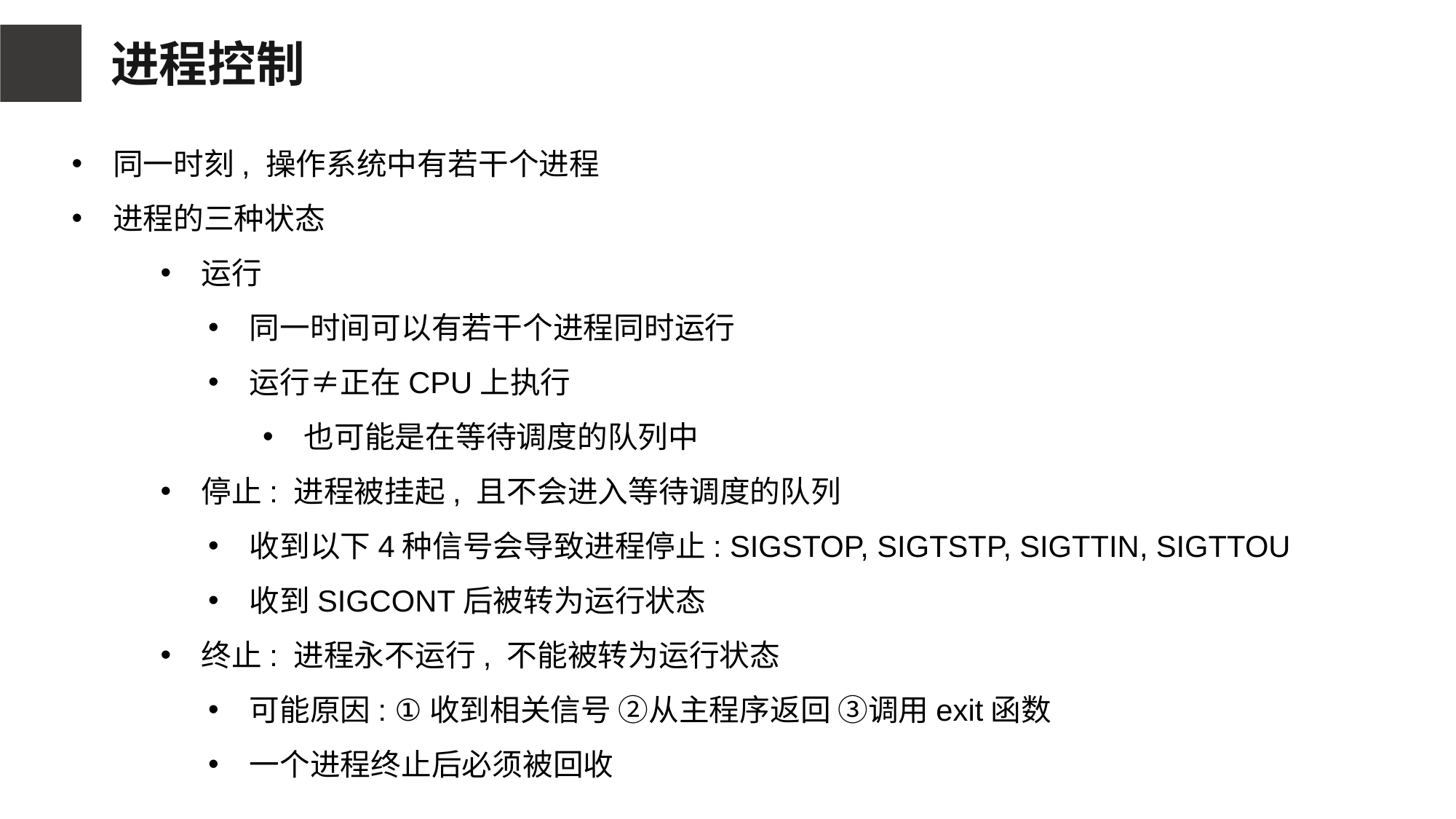

进程控制
同一时刻, 操作系统中有若干个进程
进程的三种状态
运行
同一时间可以有若干个进程同时运行
运行≠正在CPU上执行
也可能是在等待调度的队列中
停止: 进程被挂起, 且不会进入等待调度的队列
收到以下4种信号会导致进程停止: SIGSTOP, SIGTSTP, SIGTTIN, SIGTTOU
收到SIGCONT后被转为运行状态
终止: 进程永不运行, 不能被转为运行状态
可能原因: ①收到相关信号 ②从主程序返回 ③调用exit函数
一个进程终止后必须被回收